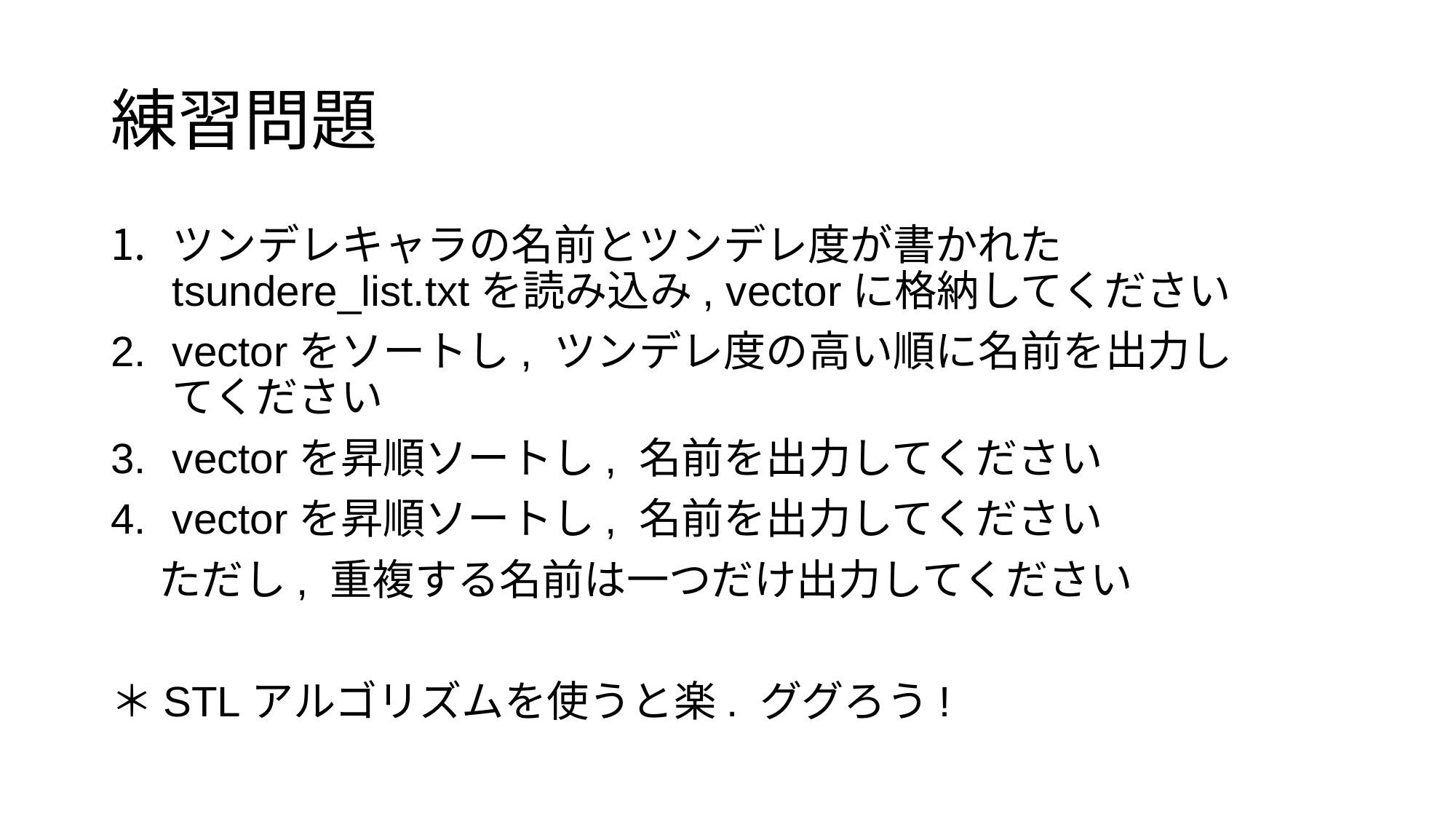

# 練習問題
ツンデレキャラの名前とツンデレ度が書かれたtsundere_list.txtを読み込み, vectorに格納してください
vectorをソートし, ツンデレ度の高い順に名前を出力してください
vectorを昇順ソートし, 名前を出力してください
vectorを昇順ソートし, 名前を出力してください
    ただし, 重複する名前は一つだけ出力してください

＊STLアルゴリズムを使うと楽. ググろう!